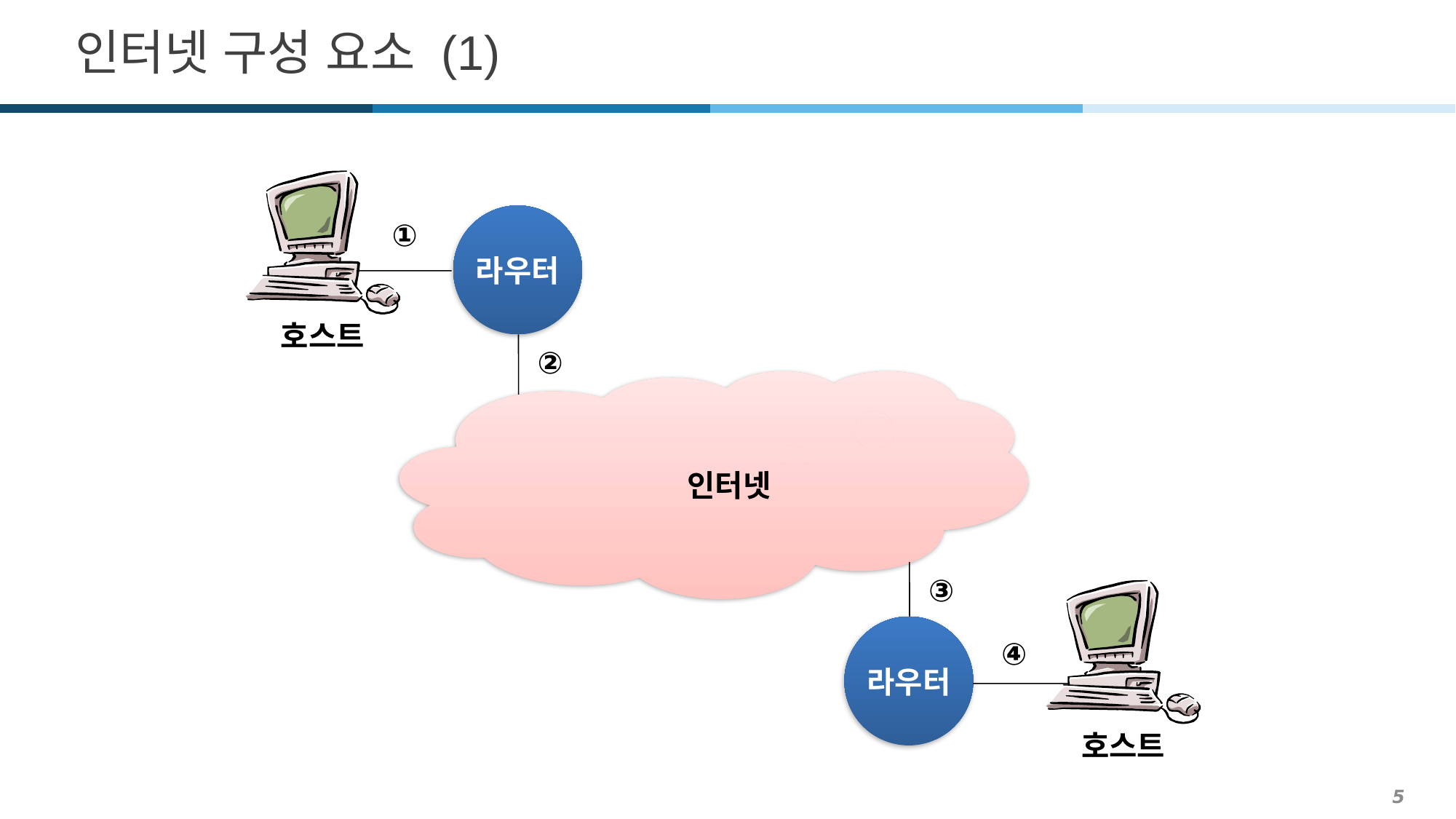

# 인터넷 구성 요소 (1)

라우터
①

호스트

②

인터넷

③

라우터
④

호스트